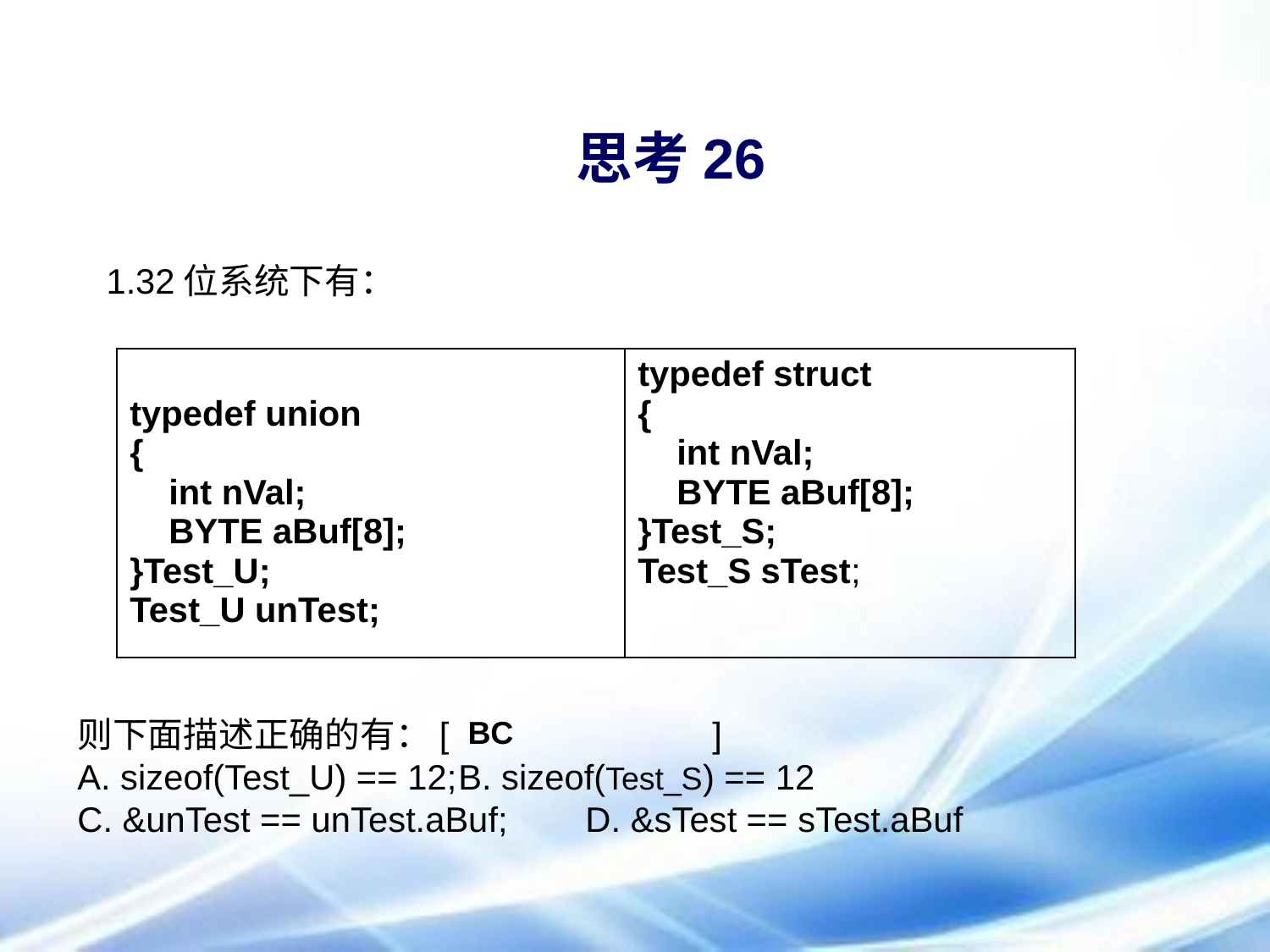

# 思考26
32位系统下有：
| typedef union { int nVal; BYTE aBuf[8]; }Test\_U; Test\_U unTest; | typedef struct { int nVal; BYTE aBuf[8]; }Test\_S; Test\_S sTest; |
| --- | --- |
则下面描述正确的有：[			]
A. sizeof(Test_U) == 12;	B. sizeof(Test_S) == 12
C. &unTest == unTest.aBuf;	D. &sTest == sTest.aBuf
BC